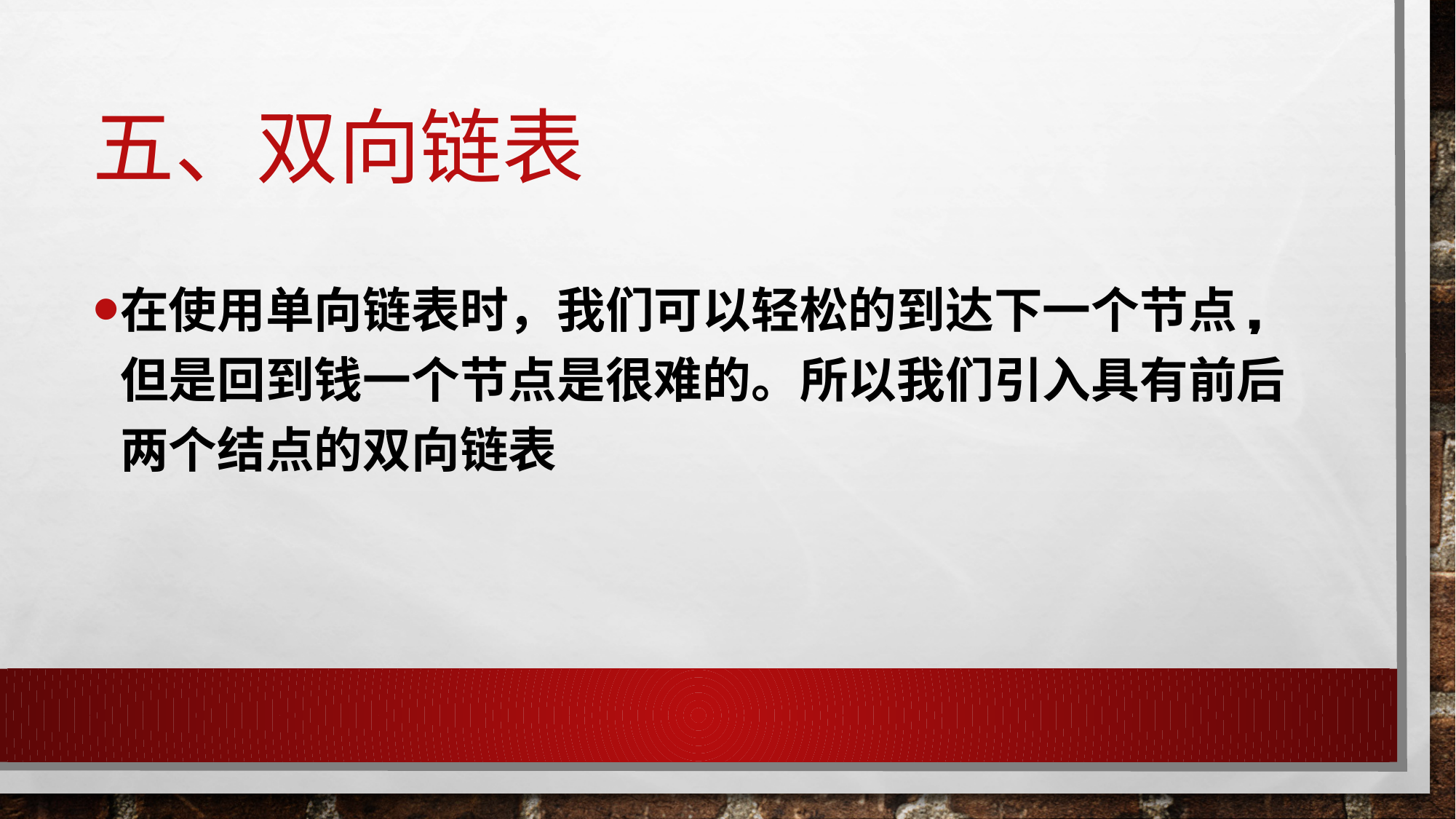

# 五、双向链表
在使用单向链表时，我们可以轻松的到达下一个节点, 但是回到钱一个节点是很难的。所以我们引入具有前后两个结点的双向链表